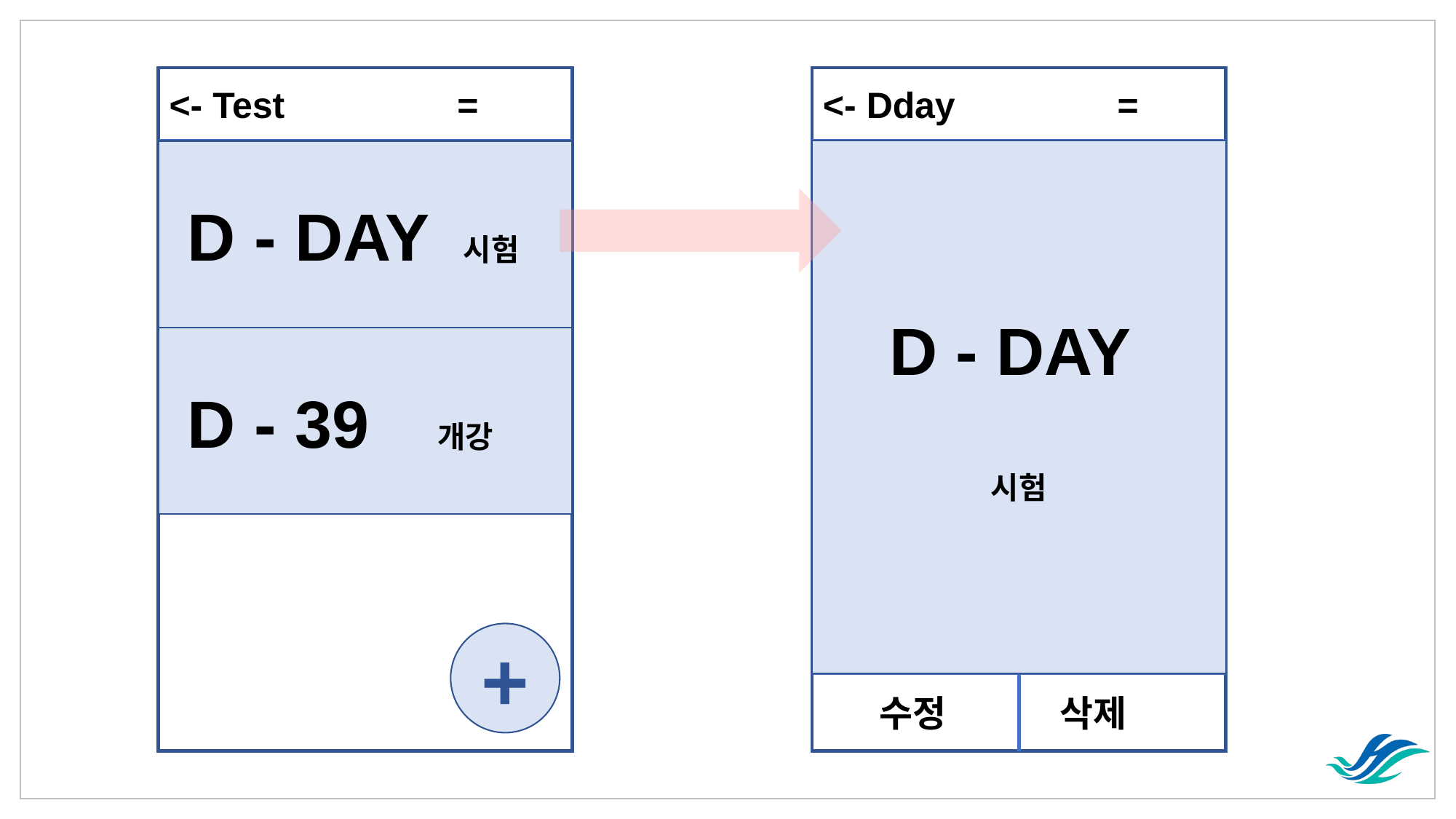

디데이 기능을 추가한다면

<- Test                 =
<- Dday                =
D - DAY

시험
 D - DAY 시험

 D - 39     개강
+
수정	       삭제